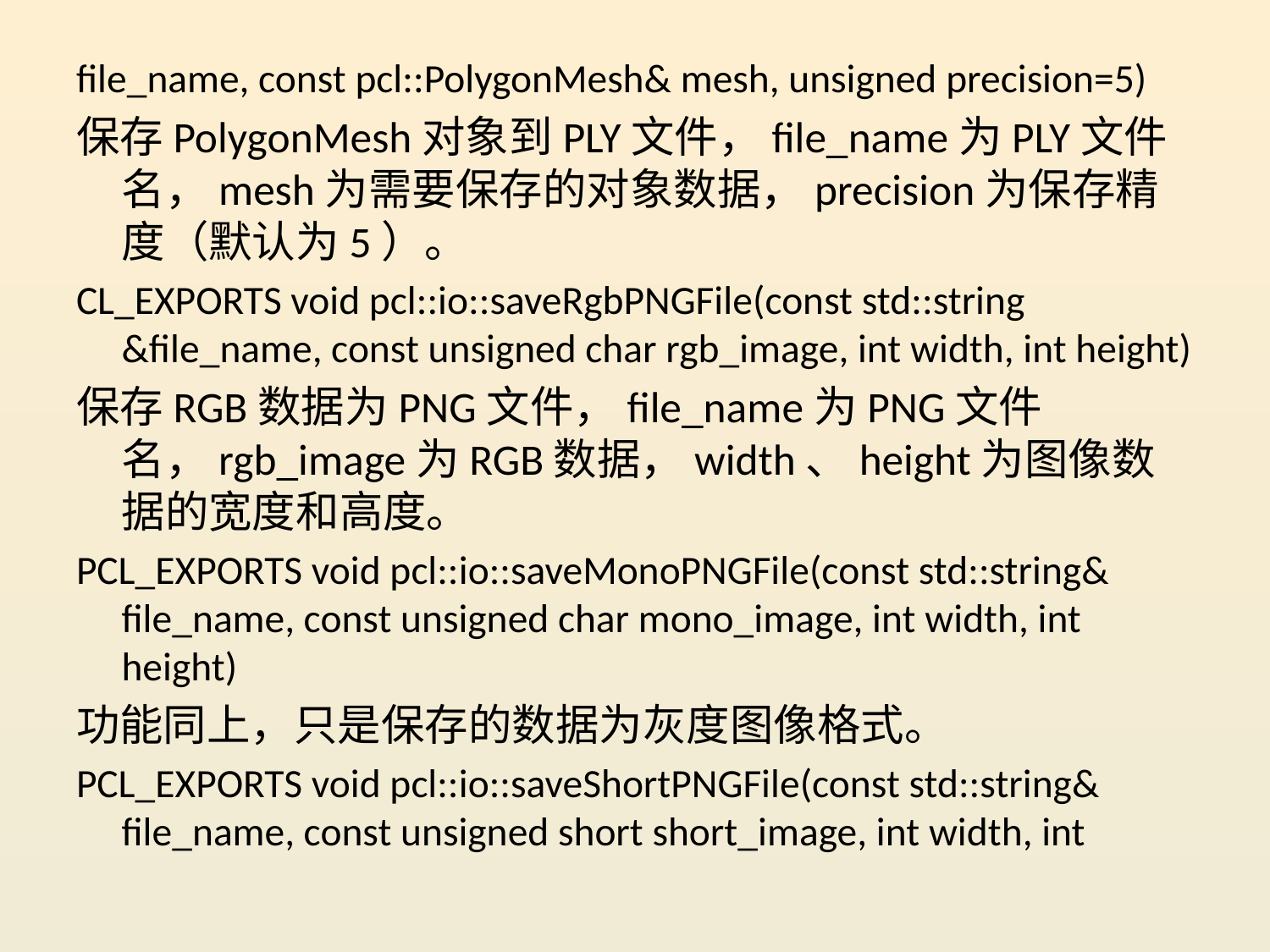

file_name, const pcl::PolygonMesh& mesh, unsigned precision=5)
保存PolygonMesh对象到PLY文件，file_name为PLY文件名，mesh为需要保存的对象数据，precision为保存精度（默认为5）。
CL_EXPORTS void pcl::io::saveRgbPNGFile(const std::string &file_name, const unsigned char rgb_image, int width, int height)
保存RGB数据为PNG文件，file_name为PNG文件名，rgb_image为RGB数据，width、height为图像数据的宽度和高度。
PCL_EXPORTS void pcl::io::saveMonoPNGFile(const std::string& file_name, const unsigned char mono_image, int width, int height)
功能同上，只是保存的数据为灰度图像格式。
PCL_EXPORTS void pcl::io::saveShortPNGFile(const std::string& file_name, const unsigned short short_image, int width, int